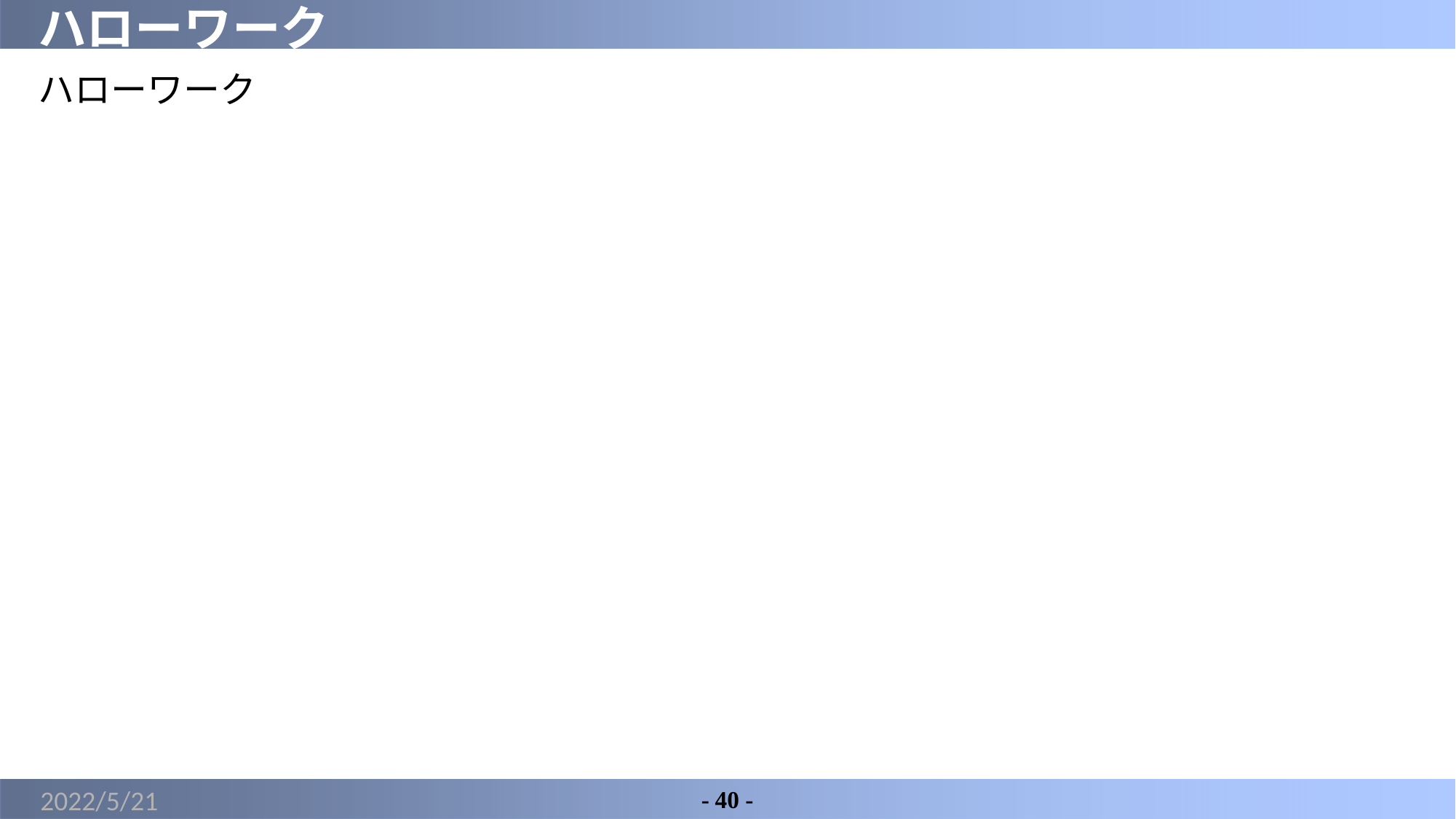

# ハローワーク
ハローワーク
2022/5/21
- 40 -